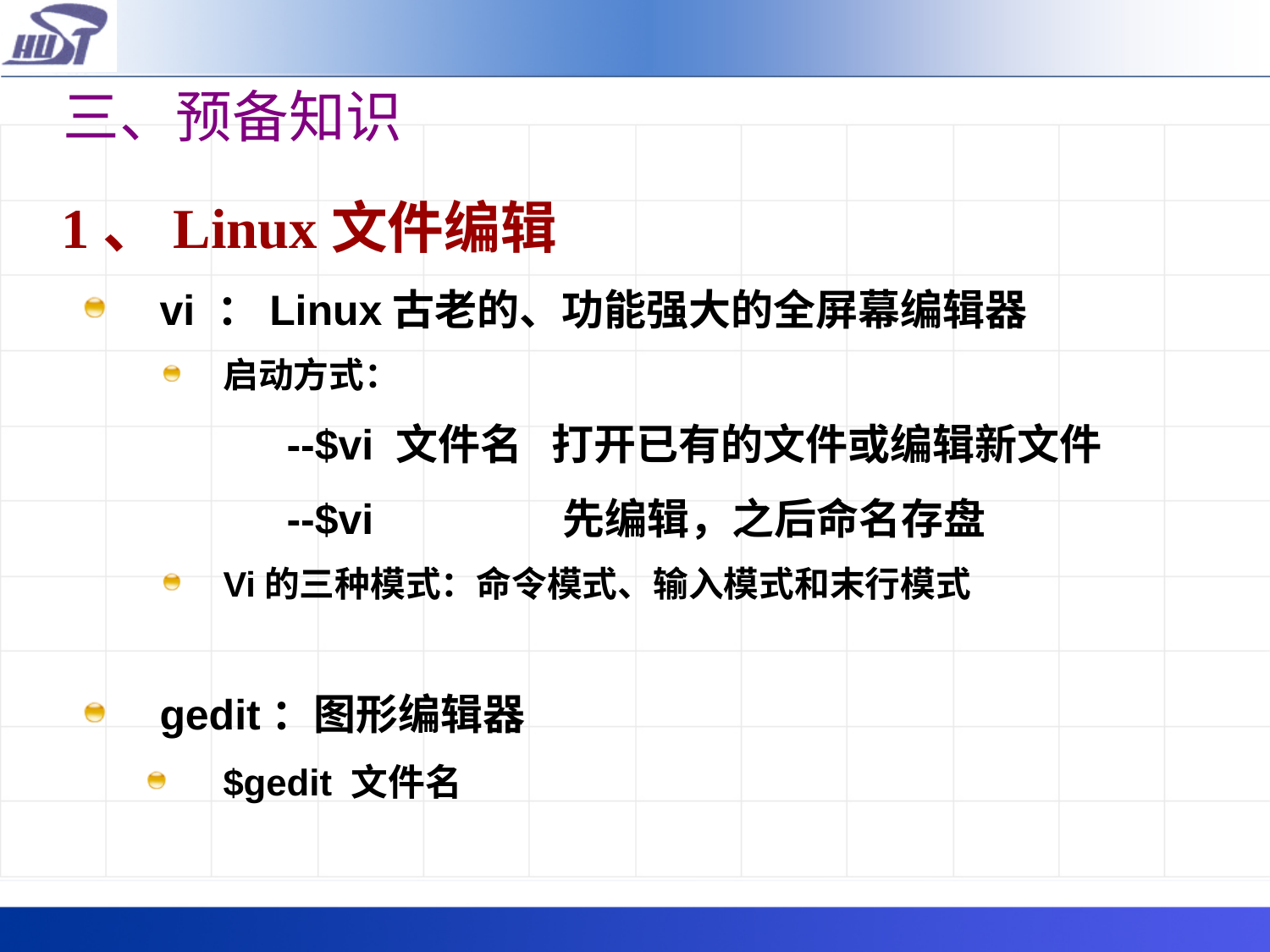

# 三、预备知识
1、Linux文件编辑
vi ：Linux古老的、功能强大的全屏幕编辑器
启动方式：
		--$vi 文件名   打开已有的文件或编辑新文件
		--$vi		 先编辑，之后命名存盘
Vi的三种模式：命令模式、输入模式和末行模式

gedit：图形编辑器
$gedit 文件名